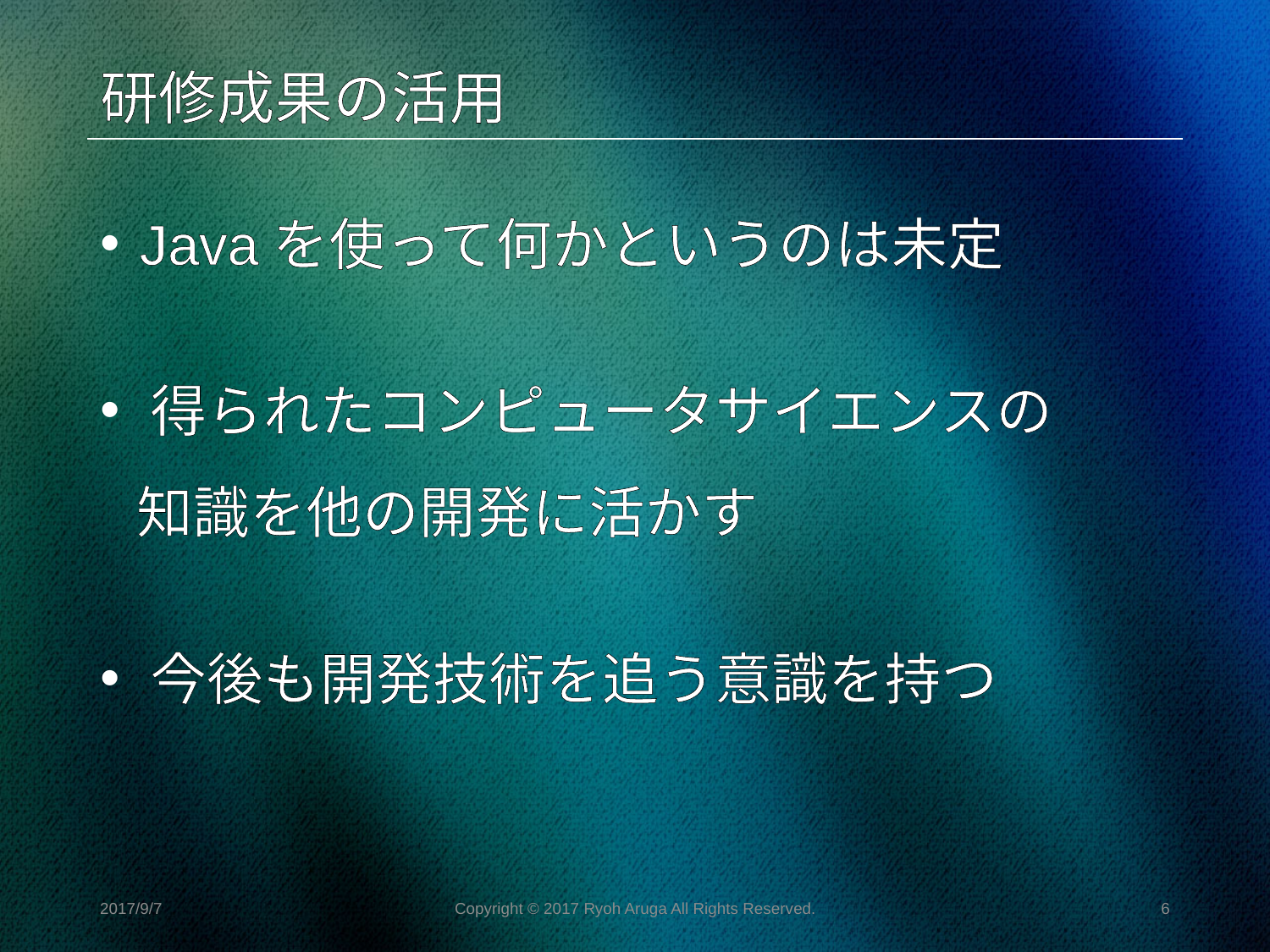

# 研修成果の活用
 Javaを使って何かというのは未定

 得られたコンピュータサイエンスの
 知識を他の開発に活かす

 今後も開発技術を追う意識を持つ
2017/9/7
Copyright © 2017 Ryoh Aruga All Rights Reserved.
6